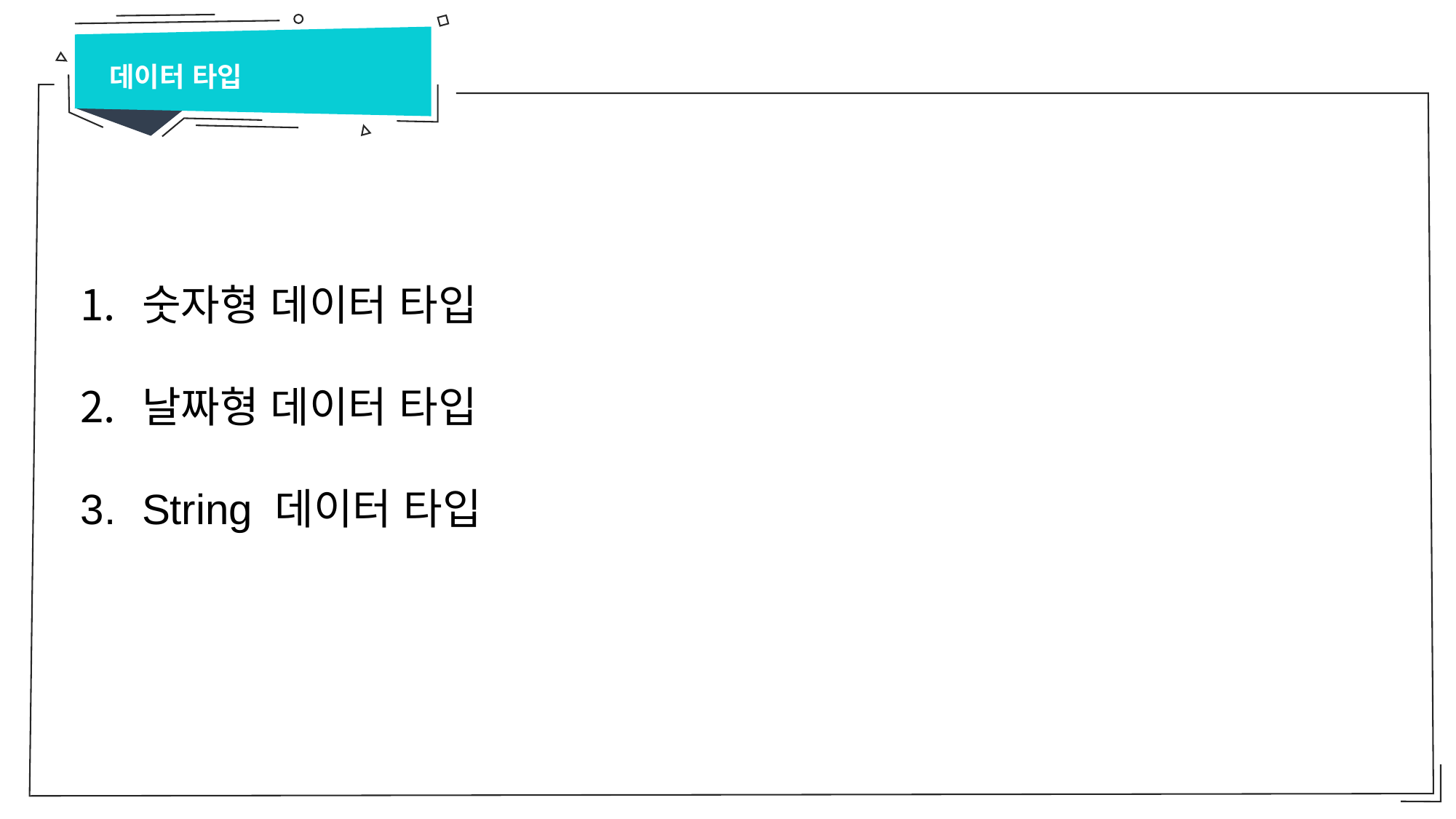

데이터 타입
숫자형 데이터 타입
날짜형 데이터 타입
String 데이터 타입